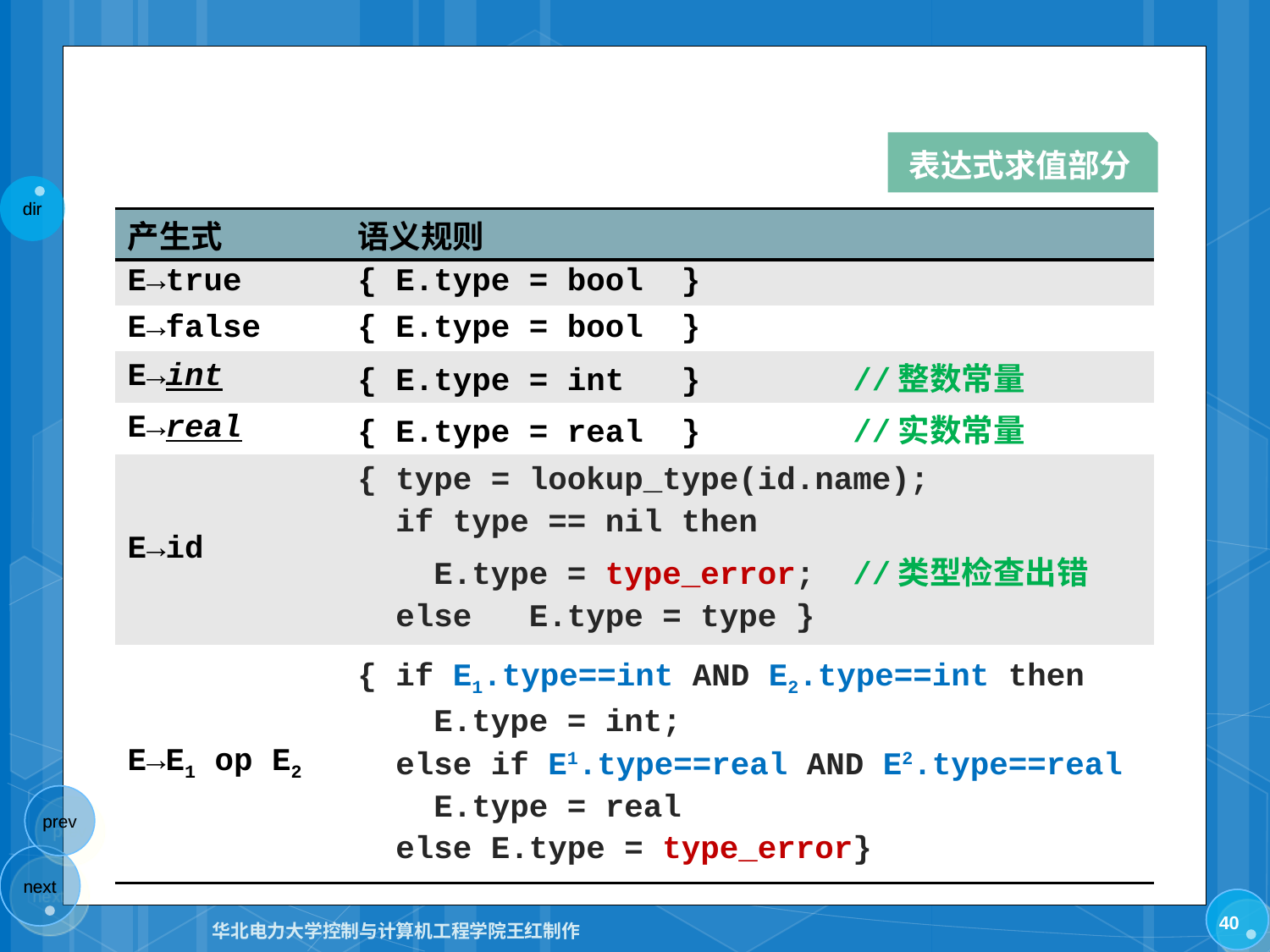

#
表达式求值部分
| 产生式 | 语义规则 |
| --- | --- |
| E→true | { E.type = bool } |
| E→false | { E.type = bool } |
| E→int | { E.type = int } //整数常量 |
| E→real | { E.type = real } //实数常量 |
| E→id | { type = lookup\_type(id.name); if type == nil then E.type = type\_error; //类型检查出错 else E.type = type } |
| E→E1 op E2 | { if E1.type==int AND E2.type==int then E.type = int; else if E1.type==real AND E2.type==real E.type = real else E.type = type\_error} |
40
华北电力大学控制与计算机工程学院王红制作